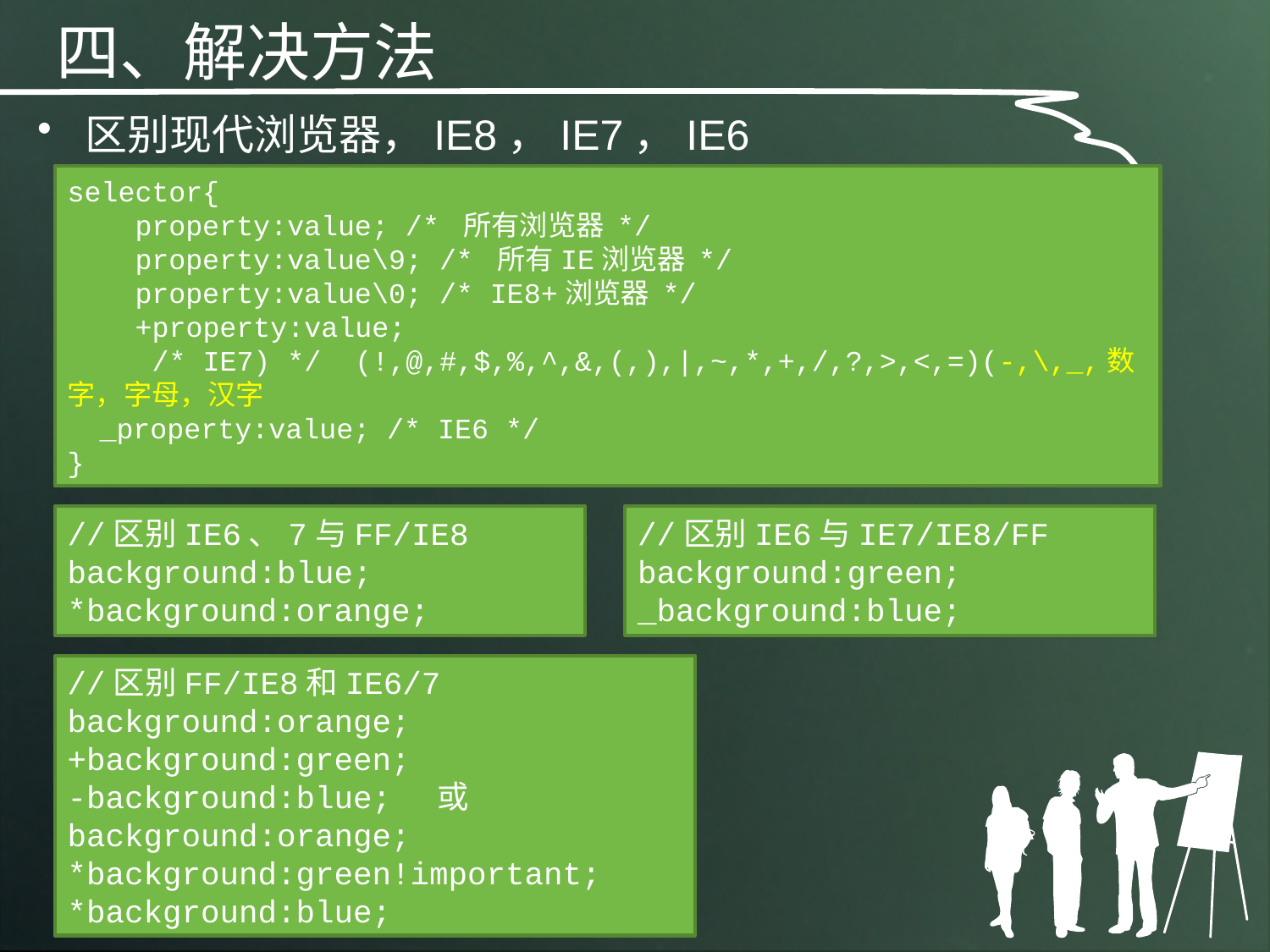

四、解决方法
区别现代浏览器，IE8，IE7，IE6

selector{
    property:value; /* 所有浏览器 */
    property:value\9; /* 所有IE浏览器 */
    property:value\0; /* IE8+浏览器 */
    +property:value;
     /* IE7) */  (!,@,#,$,%,^,&,(,),|,~,*,+,/,?,>,<,=)(-,\,_,数字，字母，汉字
    _property:value; /* IE6 */
}
//区别IE6、7与FF/IE8
background:blue;
*background:orange;
//区别IE6与IE7/IE8/FF
background:green;
_background:blue;
//区别FF/IE8和IE6/7
background:orange;
+background:green;
-background:blue;  或
background:orange;
*background:green!important;
*background:blue;